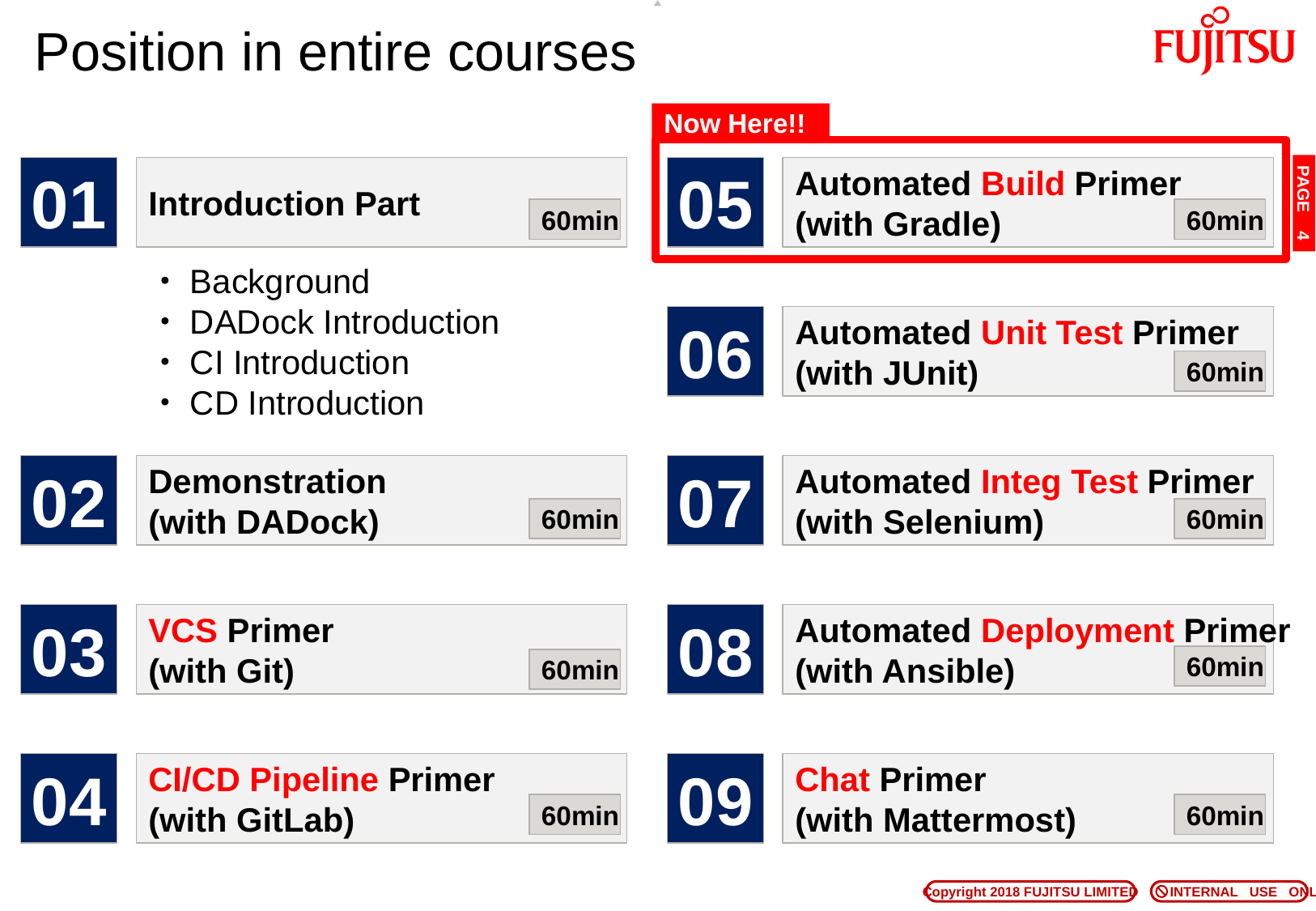

# Position in entire courses
Now Here!!

01
Introduction Part
05
Automated Build Primer
(with Gradle)
PAGE    4
60min
60min
・Background
・DADock Introduction
・CI Introduction
・CD Introduction
06
Automated Unit Test Primer
(with JUnit)
60min
02
Demonstration
(with DADock)
07
Automated Integ Test Primer
(with Selenium)
60min
60min
03
VCS Primer
(with Git)
08
Automated Deployment Primer
(with Ansible)
60min
60min
04
CI/CD Pipeline Primer
(with GitLab)
09
Chat Primer
(with Mattermost)
60min
60min